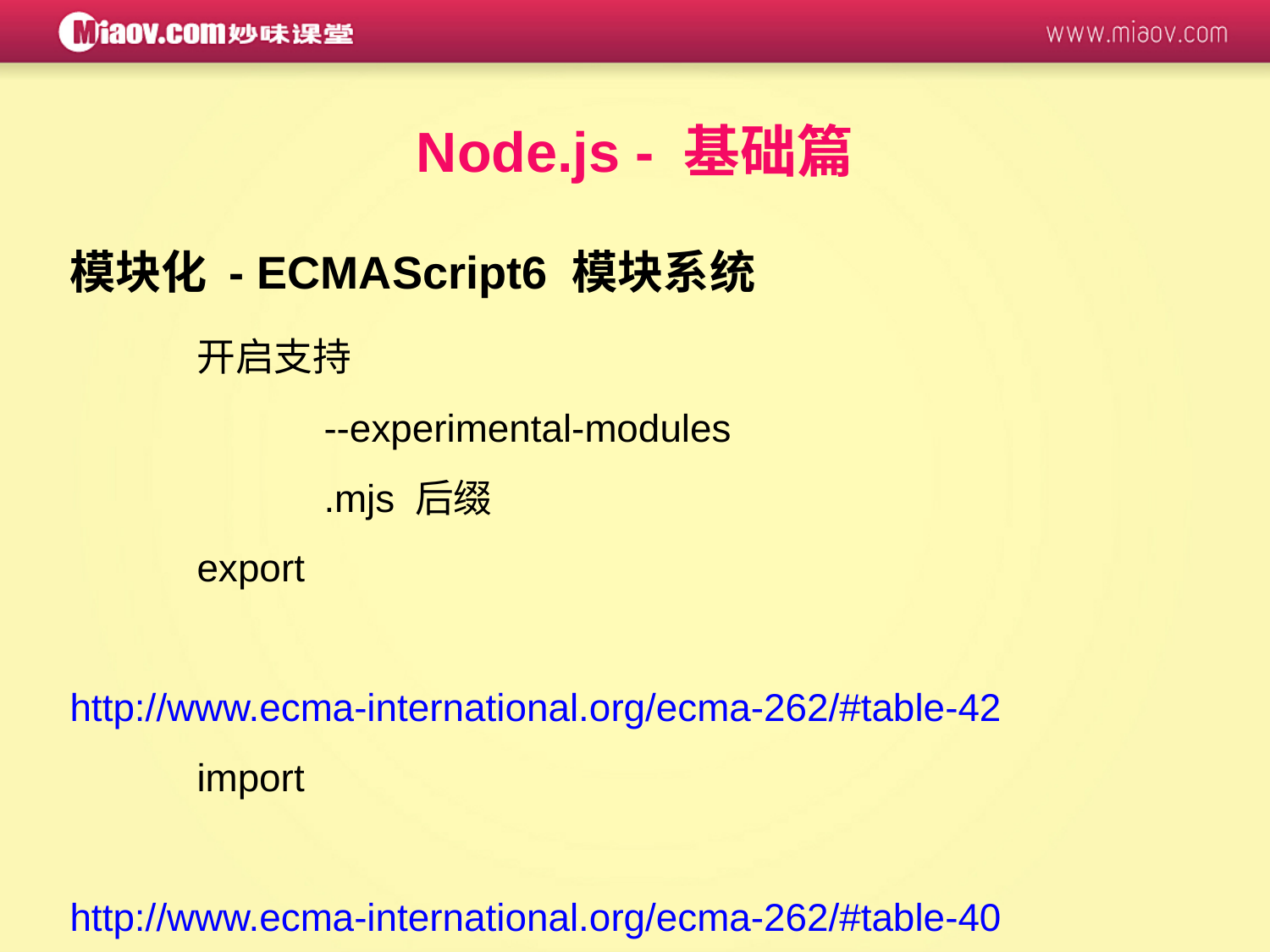

Node.js - 基础篇
模块化 - ECMAScript6 模块系统
	开启支持
		--experimental-modules
		.mjs 后缀
	export
		http://www.ecma-international.org/ecma-262/#table-42
	import
		http://www.ecma-international.org/ecma-262/#table-40